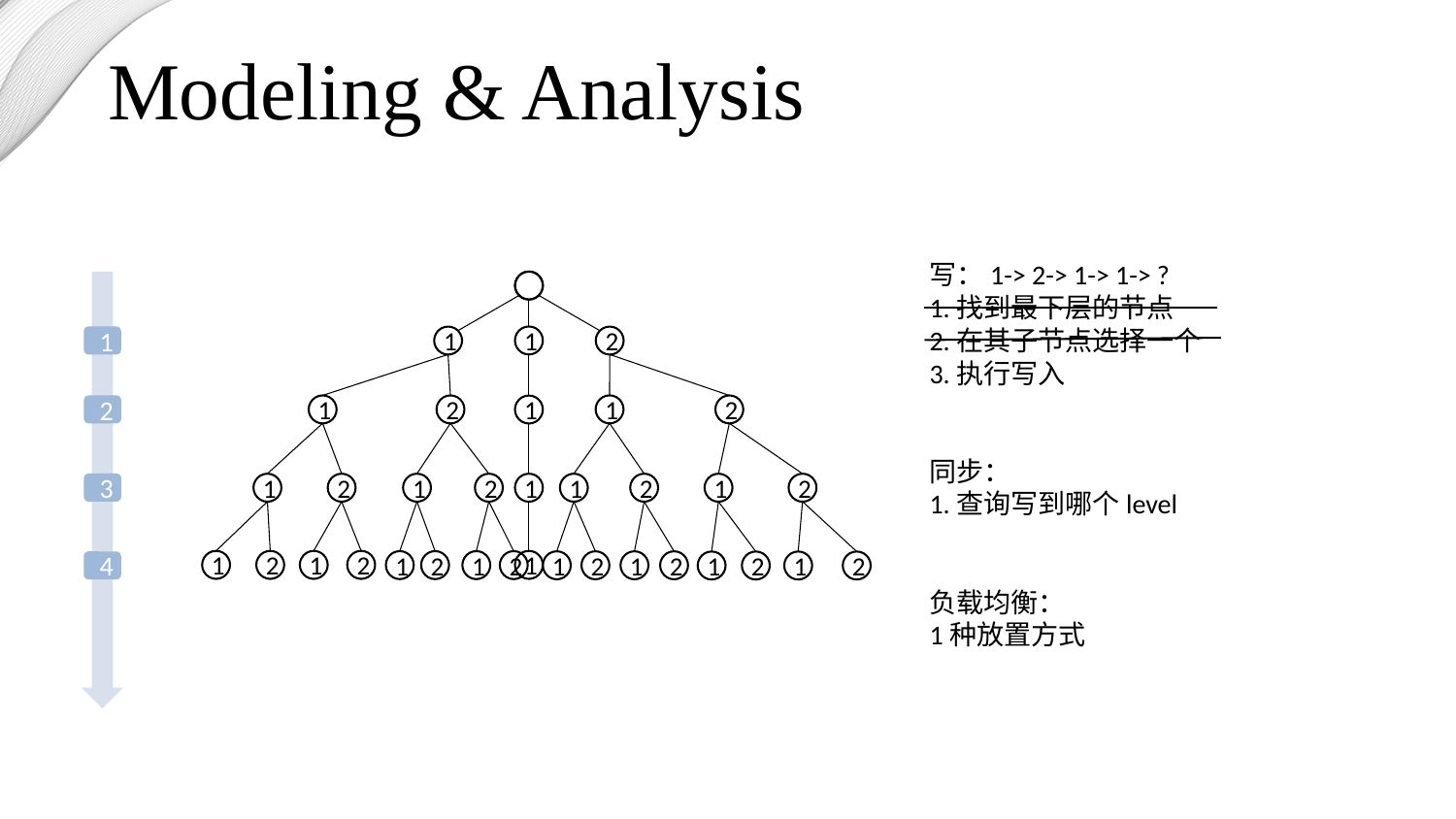

Modeling & Analysis
写：1-> 2-> 1-> 1-> ?
1.找到最下层的节点
2.在其子节点选择一个
3.执行写入

同步：
1.查询写到哪个level

负载均衡：
1种放置方式

1
1
1
2
1
2
1
2
2
1
3
1
2
1
2
1
1
2
1
2
1
2
1
2
1
1
2
1
2
1
2
1
2
4
1
2
1
2
13